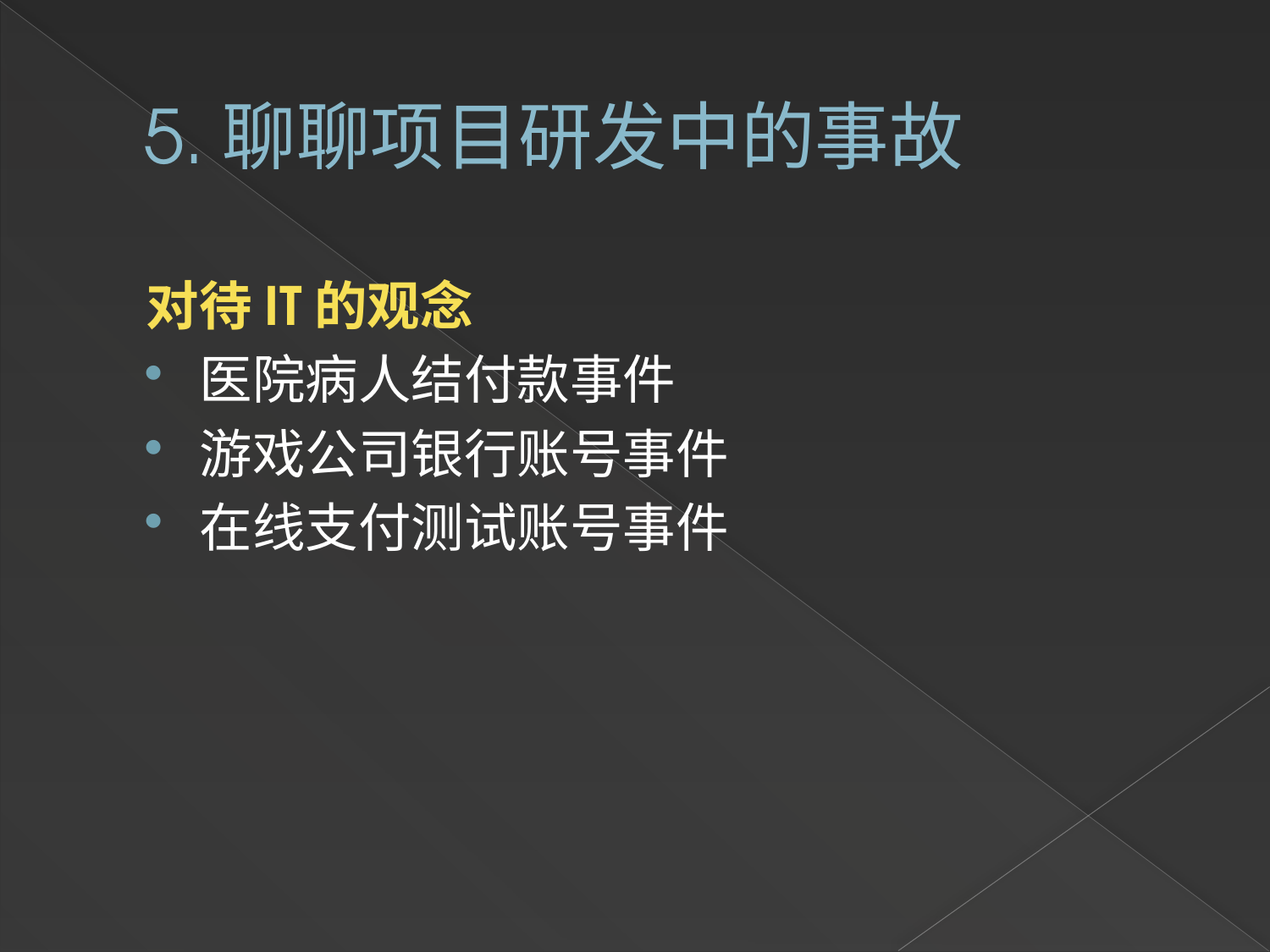

# 5.聊聊项目研发中的事故
对待IT的观念
医院病人结付款事件
游戏公司银行账号事件
在线支付测试账号事件